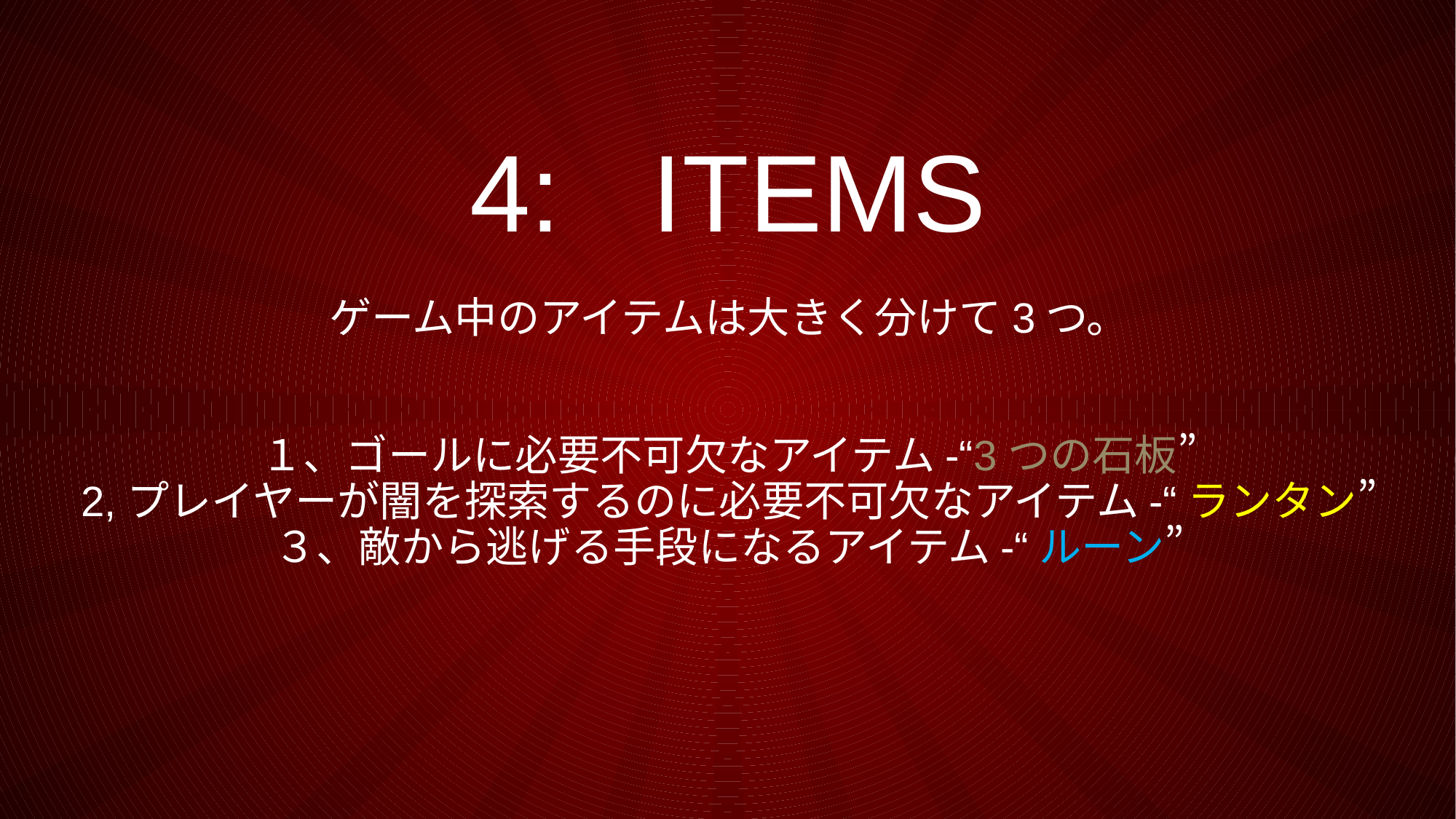

# 4:   ITEMS
ゲーム中のアイテムは大きく分けて3つ。

１、ゴールに必要不可欠なアイテム-“3つの石板”
2,プレイヤーが闇を探索するのに必要不可欠なアイテム-“ランタン”
３、敵から逃げる手段になるアイテム-“ルーン”